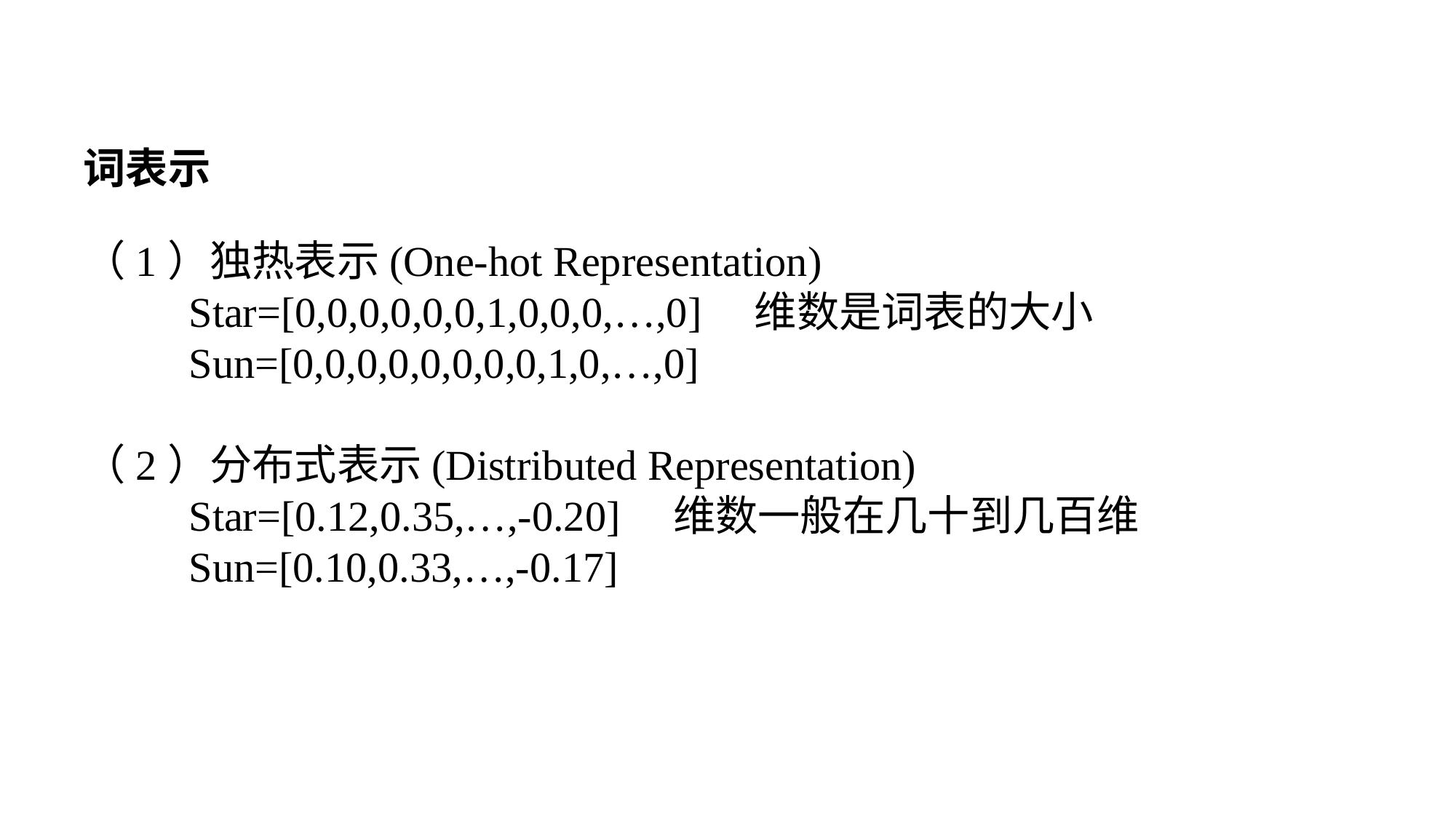

词表示
（1）独热表示(One-hot Representation)
          Star=[0,0,0,0,0,0,1,0,0,0,…,0]    维数是词表的大小
          Sun=[0,0,0,0,0,0,0,0,1,0,…,0]

（2）分布式表示(Distributed Representation)
          Star=[0.12,0.35,…,-0.20]    维数一般在几十到几百维
          Sun=[0.10,0.33,…,-0.17]